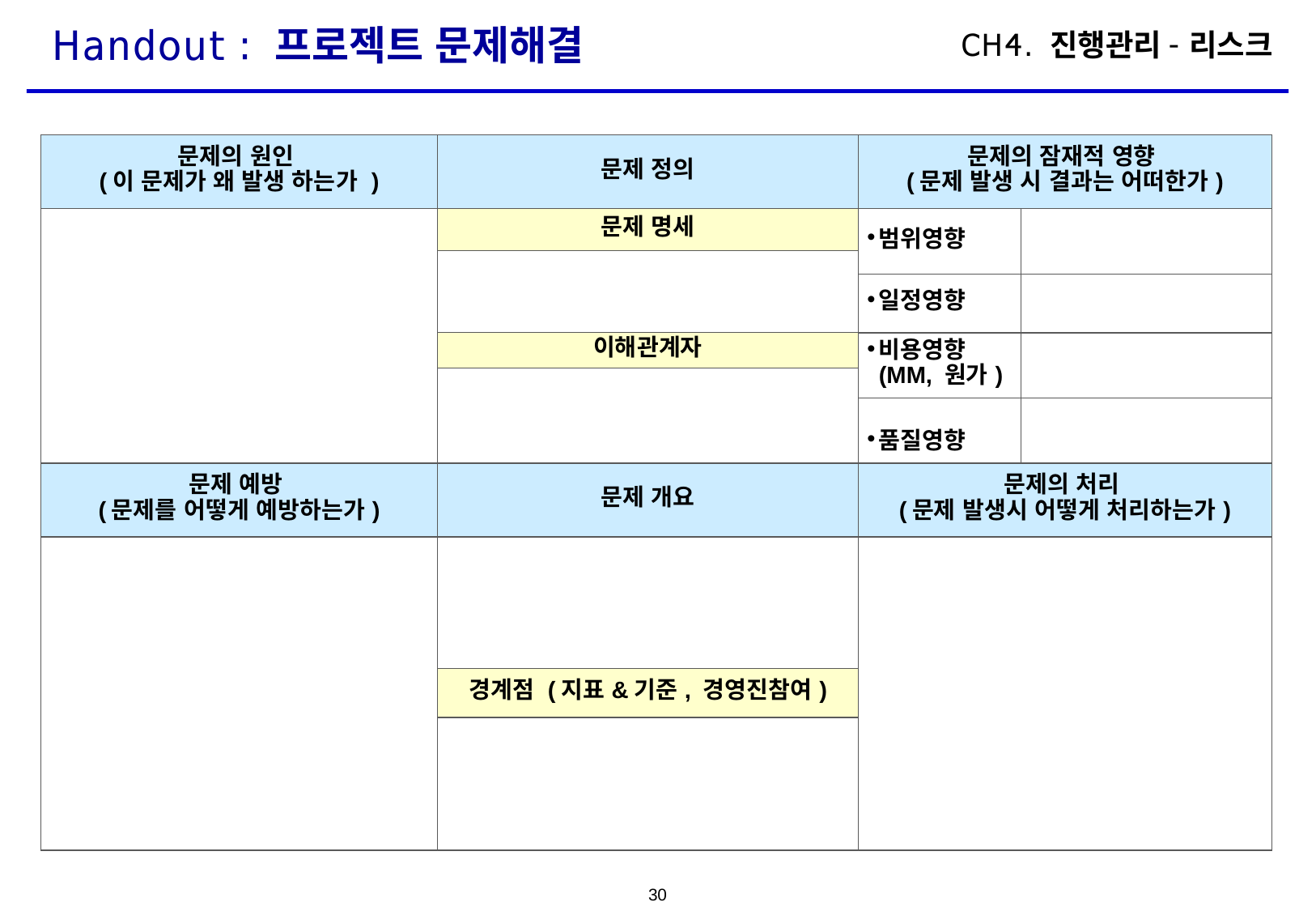

# Handout : 프로젝트 문제해결
CH4. 진행관리-리스크
| 문제의 원인 (이 문제가 왜 발생 하는가 ) | 문제 정의 | 문제의 잠재적 영향 (문제 발생 시 결과는 어떠한가) |  |
| --- | --- | --- | --- |
|  | 문제 명세 | 범위영향 |  |
|  |  |  |  |
|  |  | 일정영향 |  |
|  | 이해관계자 |  |  |
|  |  | 비용영향 (MM, 원가) |  |
|  |  |  |  |
|  |  | 품질영향 |  |
| 문제 예방 (문제를 어떻게 예방하는가) | 문제 개요 | 문제의 처리 (문제 발생시 어떻게 처리하는가) |  |
|  |  |  |  |
|  | 경계점 (지표&기준, 경영진참여) |  |  |
|  |  |  |  |